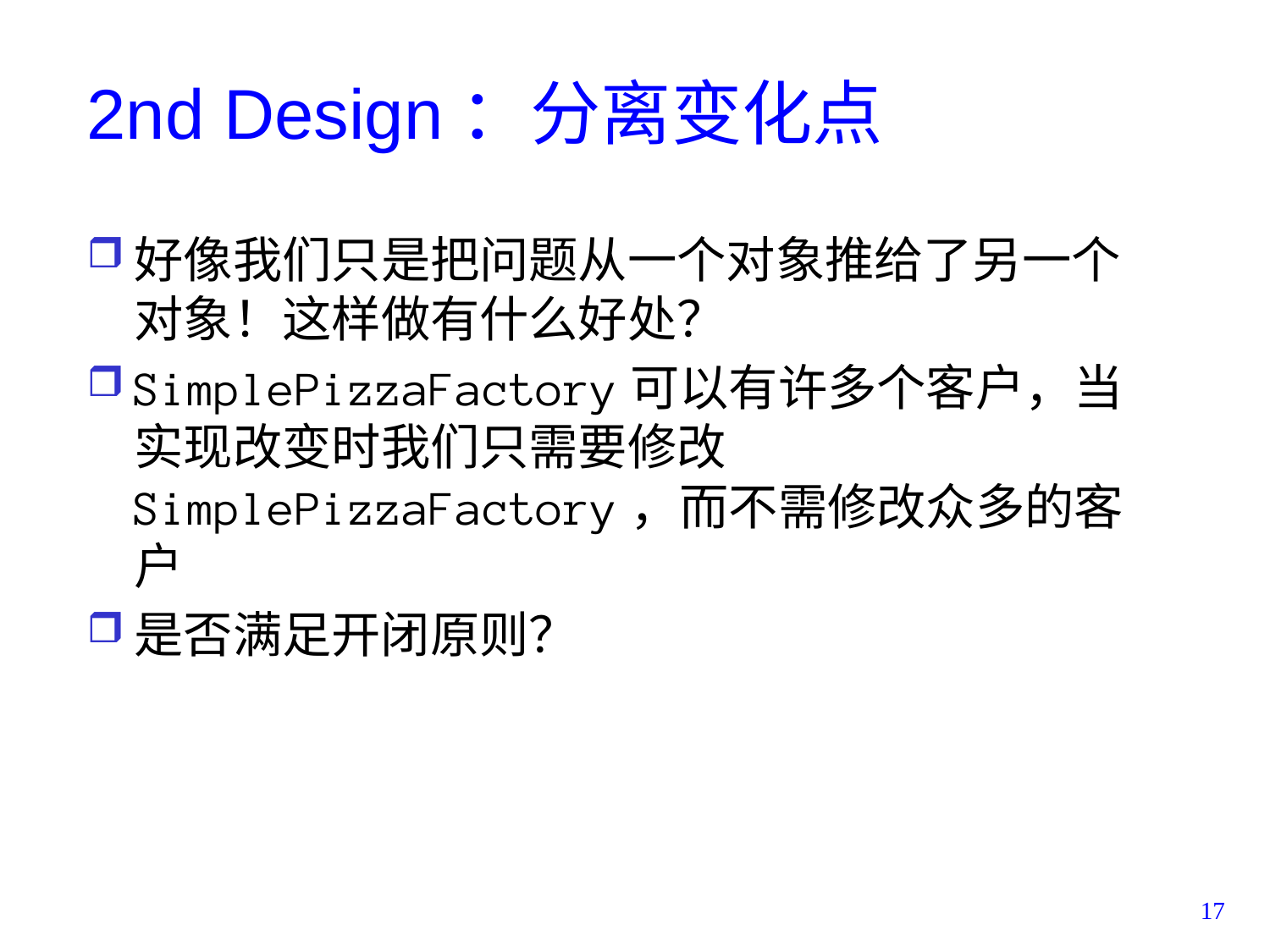

# 2nd Design：分离变化点
好像我们只是把问题从一个对象推给了另一个对象！这样做有什么好处？
SimplePizzaFactory可以有许多个客户，当实现改变时我们只需要修改SimplePizzaFactory，而不需修改众多的客户
是否满足开闭原则？
17